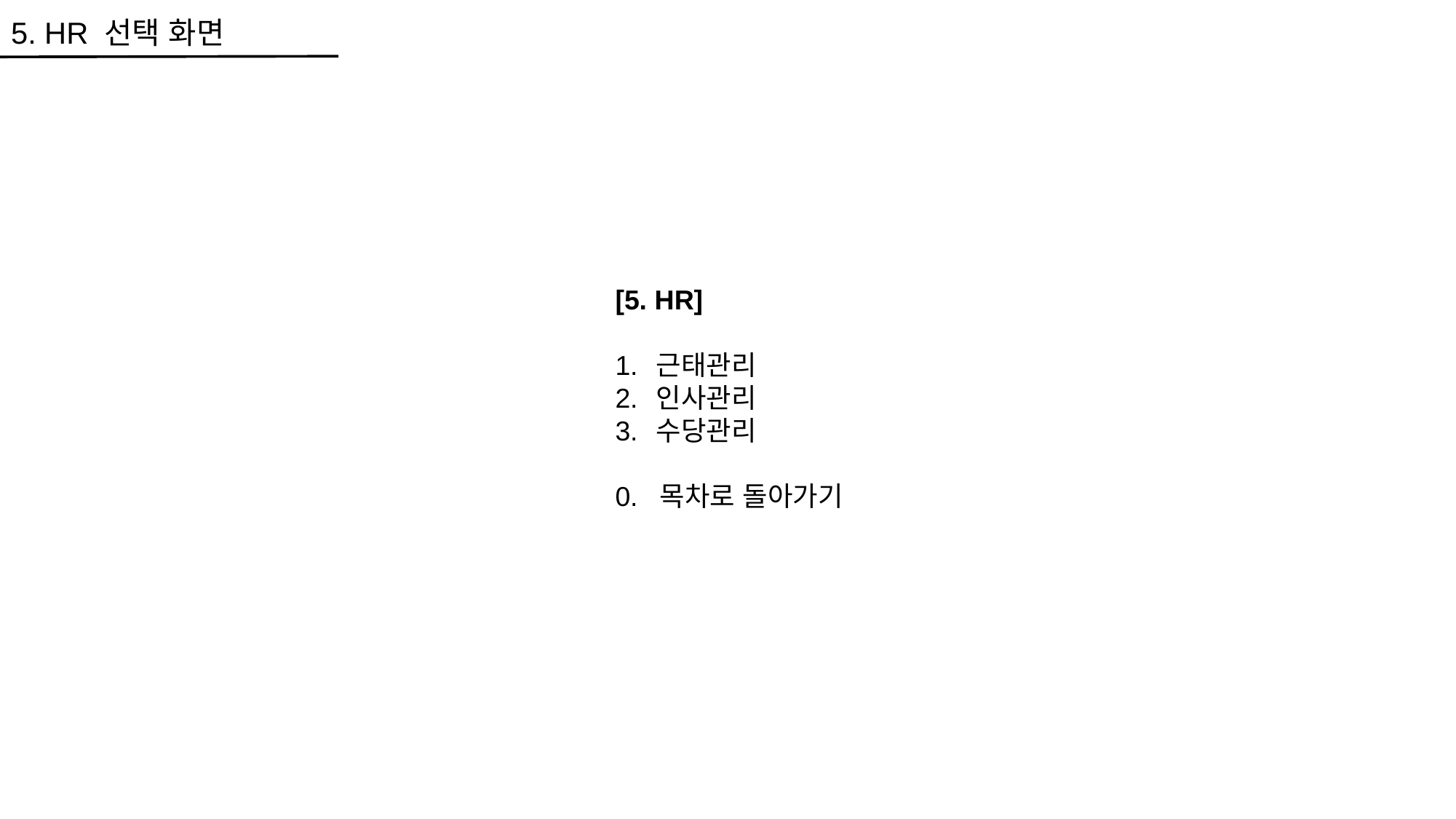

5. HR 선택 화면

[5. HR]

근태관리
인사관리
수당관리

0.  목차로 돌아가기